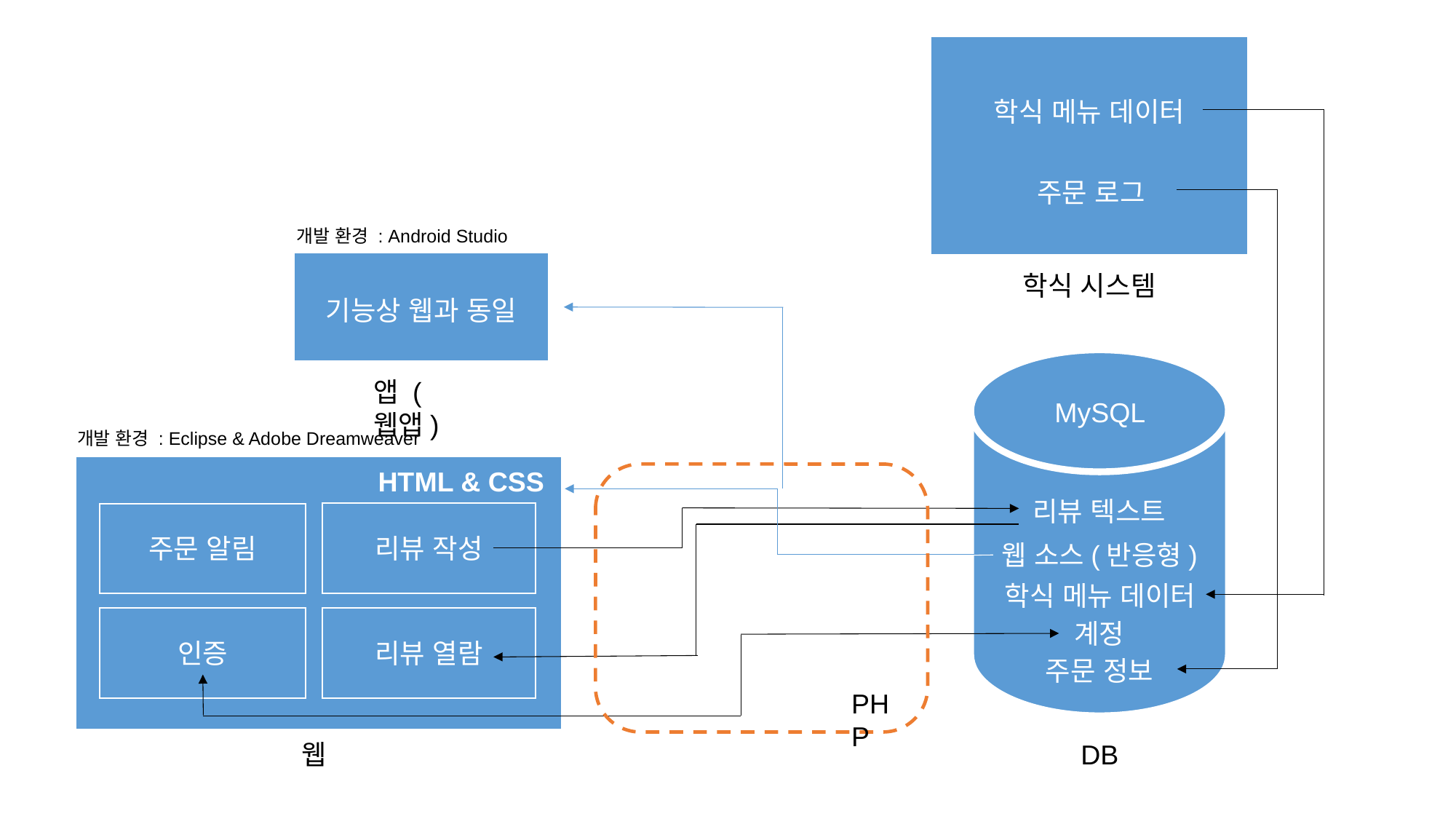

학식 메뉴 데이터
주문 로그
개발 환경 : Android Studio

학식 시스템
기능상 웹과 동일

앱 (웹앱)
MySQL
개발 환경 : Eclipse & Adobe Dreamweaver

HTML & CSS

리뷰 텍스트

주문 알림
리뷰 작성
웹 소스(반응형)
학식 메뉴 데이터

계정
인증
리뷰 열람
주문 정보
PHP
웹
DB